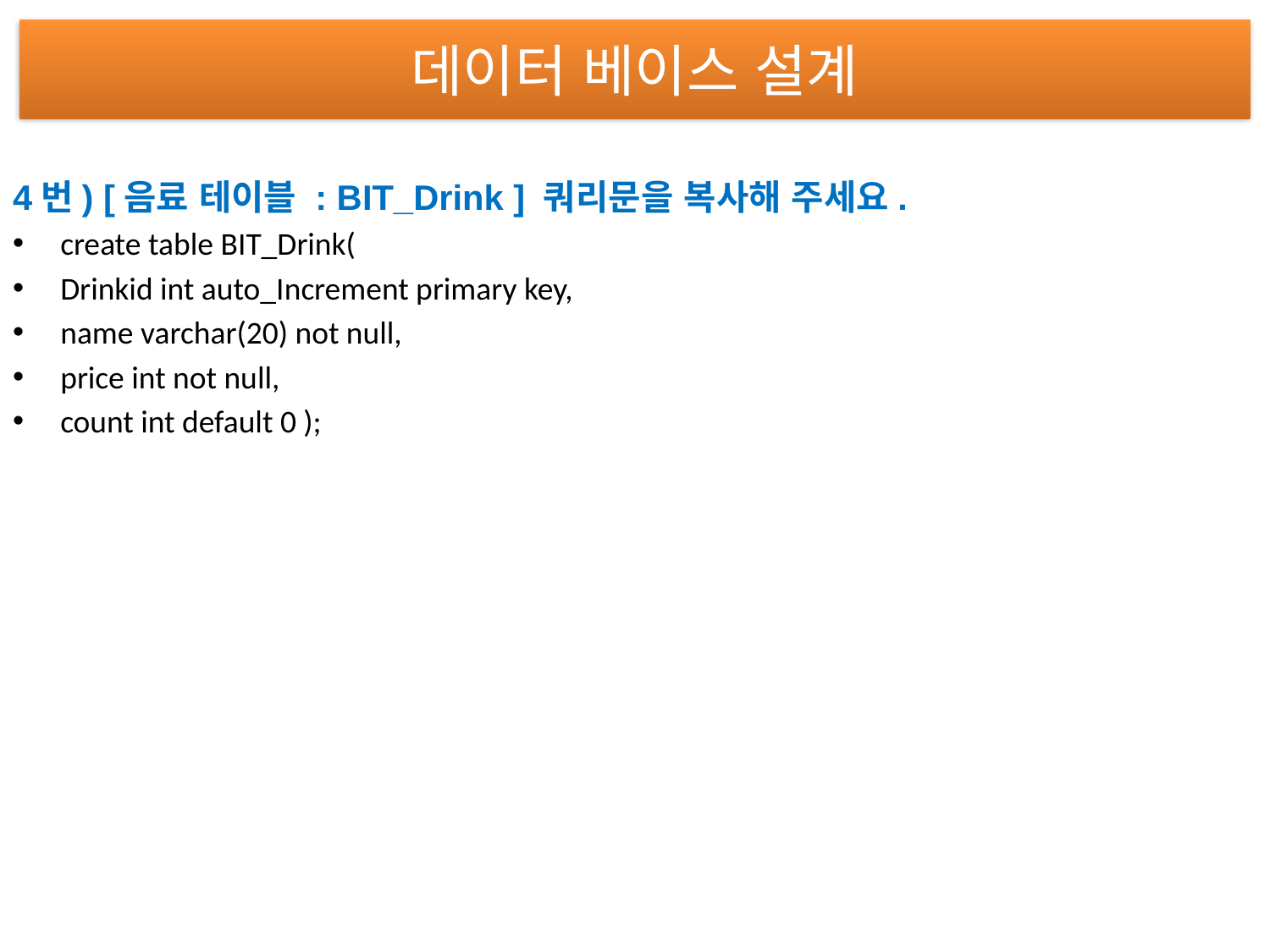

# 데이터 베이스 설계
4번) [음료 테이블 : BIT_Drink ] 쿼리문을 복사해 주세요.
create table BIT_Drink(
Drinkid int auto_Increment primary key,
name varchar(20) not null,
price int not null,
count int default 0 );